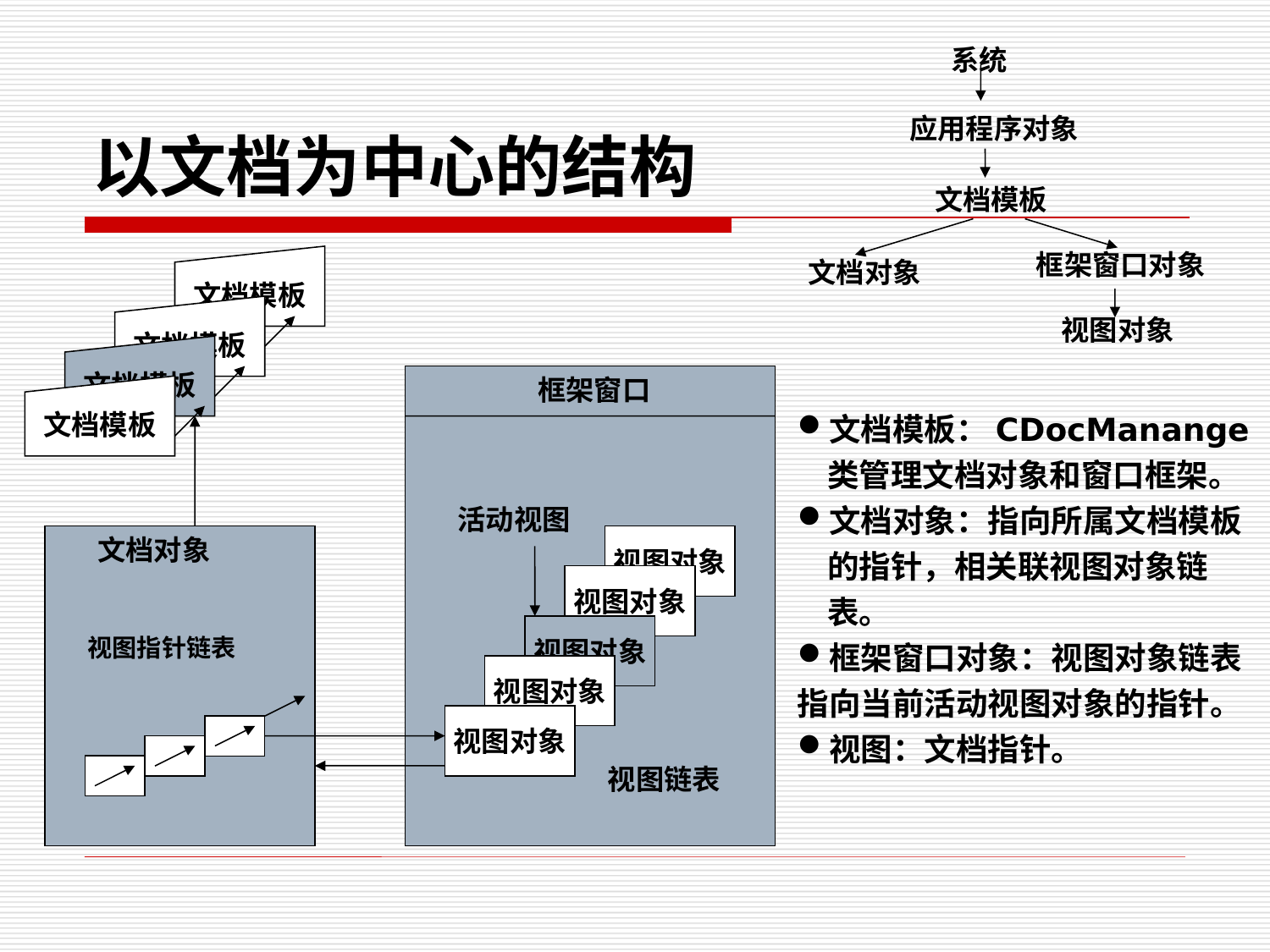

系统
# 以文档为中心的结构

应用程序对象

文档模板

框架窗口对象
文档模板
文档模板

文档模板

框架窗口
文档模板

活动视图

文档对象
视图对象

视图对象
视图对象
视图指针链表
视图对象

视图对象

视图链表

文档对象

视图对象
文档模板：CDocManange类管理文档对象和窗口框架。
文档对象：指向所属文档模板的指针，相关联视图对象链表。
框架窗口对象：视图对象链表
指向当前活动视图对象的指针。
视图：文档指针。